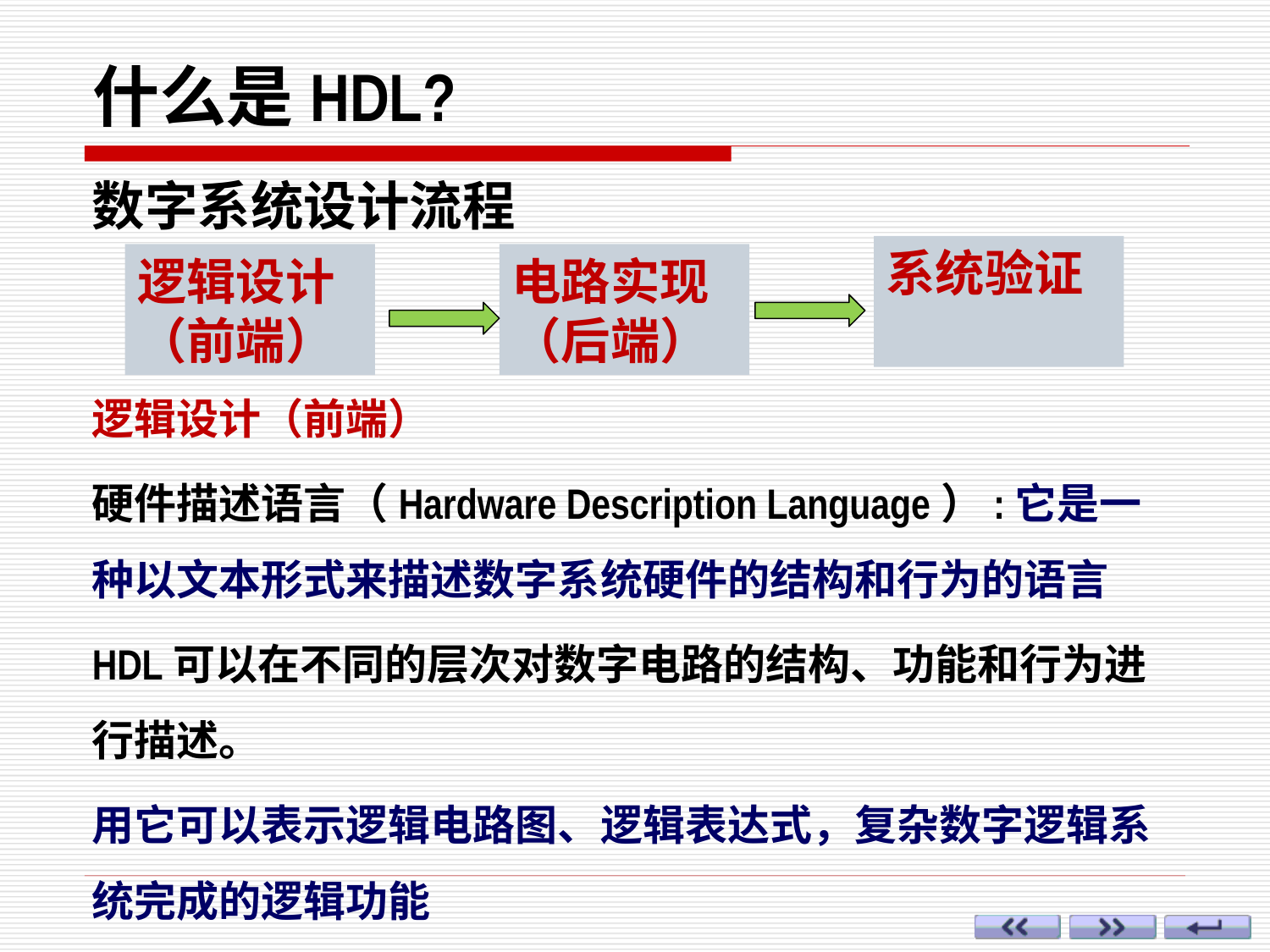

# 什么是HDL?
数字系统设计流程

逻辑设计（前端）
硬件描述语言（Hardware Description Language）:它是一种以文本形式来描述数字系统硬件的结构和行为的语言
HDL可以在不同的层次对数字电路的结构、功能和行为进行描述。
用它可以表示逻辑电路图、逻辑表达式，复杂数字逻辑系统完成的逻辑功能
系统验证

逻辑设计
（前端）
电路实现
（后端）